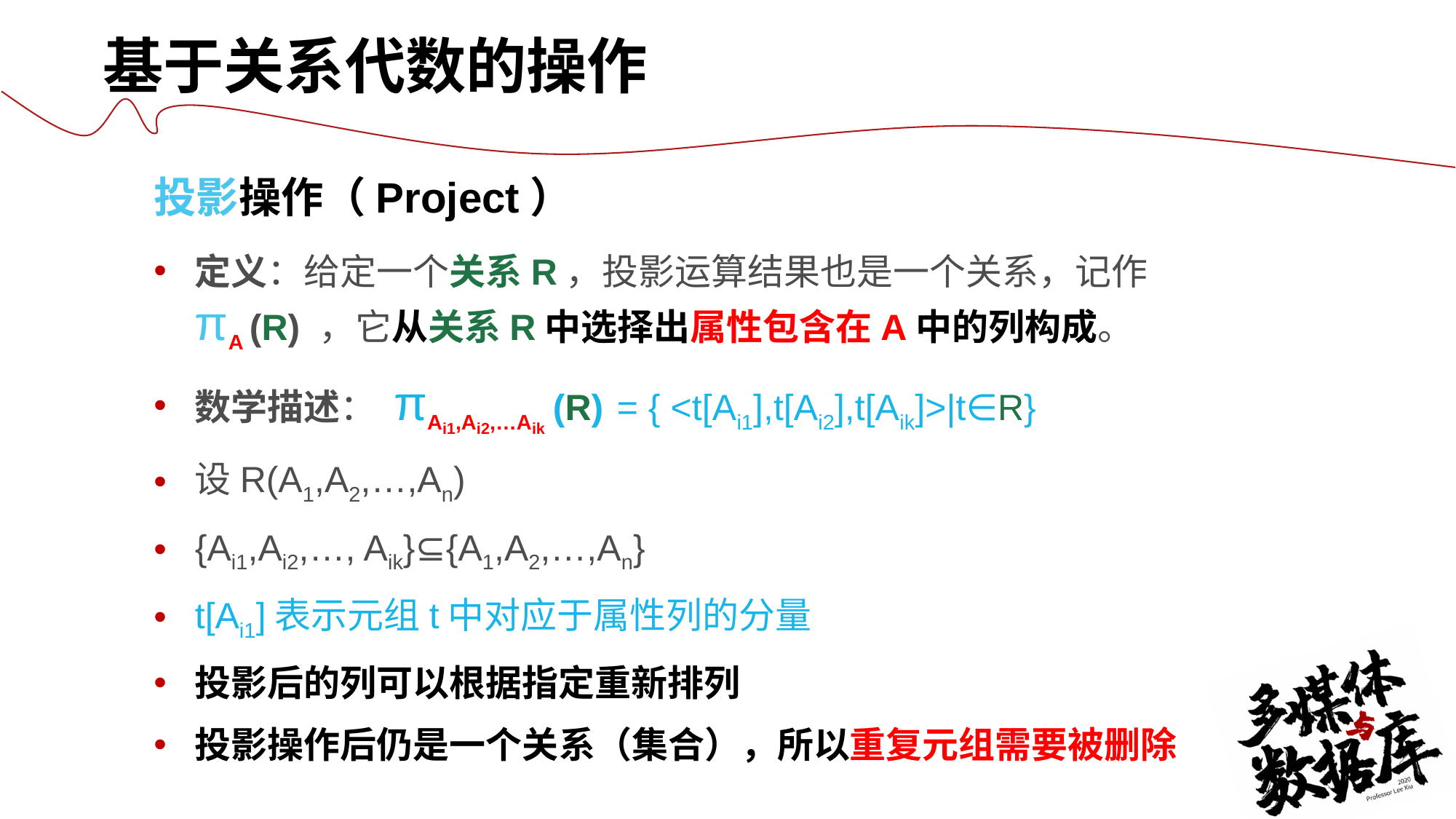

基于关系代数的操作
投影操作（Project）
定义：给定一个关系R，投影运算结果也是一个关系，记作
πA (R) ，它从关系R中选择出属性包含在A中的列构成。
数学描述： πAi1,Ai2,…Aik (R) = { <t[Ai1],t[Ai2],t[Aik]>|t∈R}
设R(A1,A2,…,An)
{Ai1,Ai2,…, Aik}⊆{A1,A2,…,An}
t[Ai1]表示元组t中对应于属性列的分量
投影后的列可以根据指定重新排列
投影操作后仍是一个关系（集合），所以重复元组需要被删除